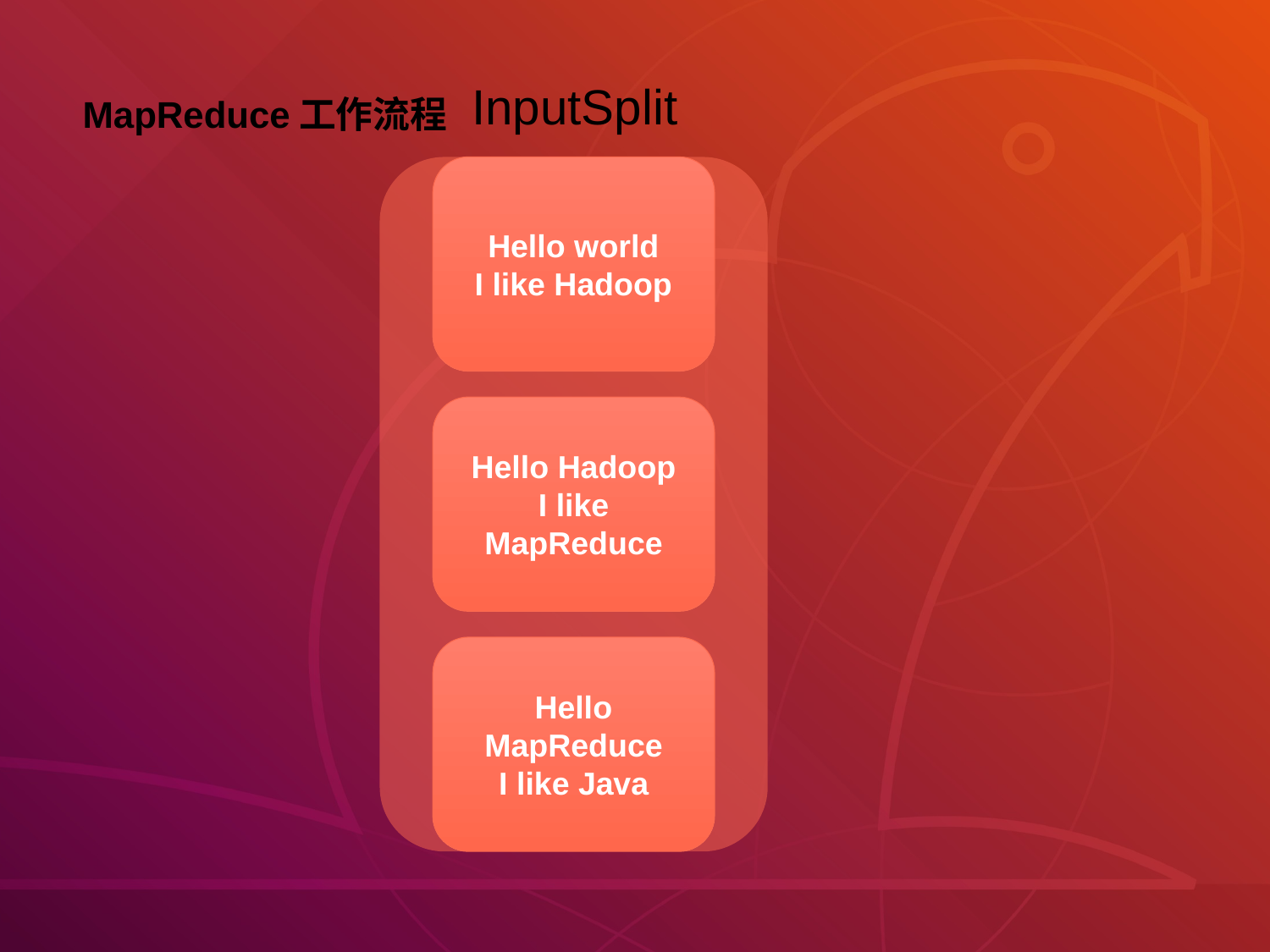

# MapReduce工作流程
InputSplit

Map()
Hello world
I like Hadoop

Hello Hadoop
I like MapReduce
Hello MapReduce
I like Java